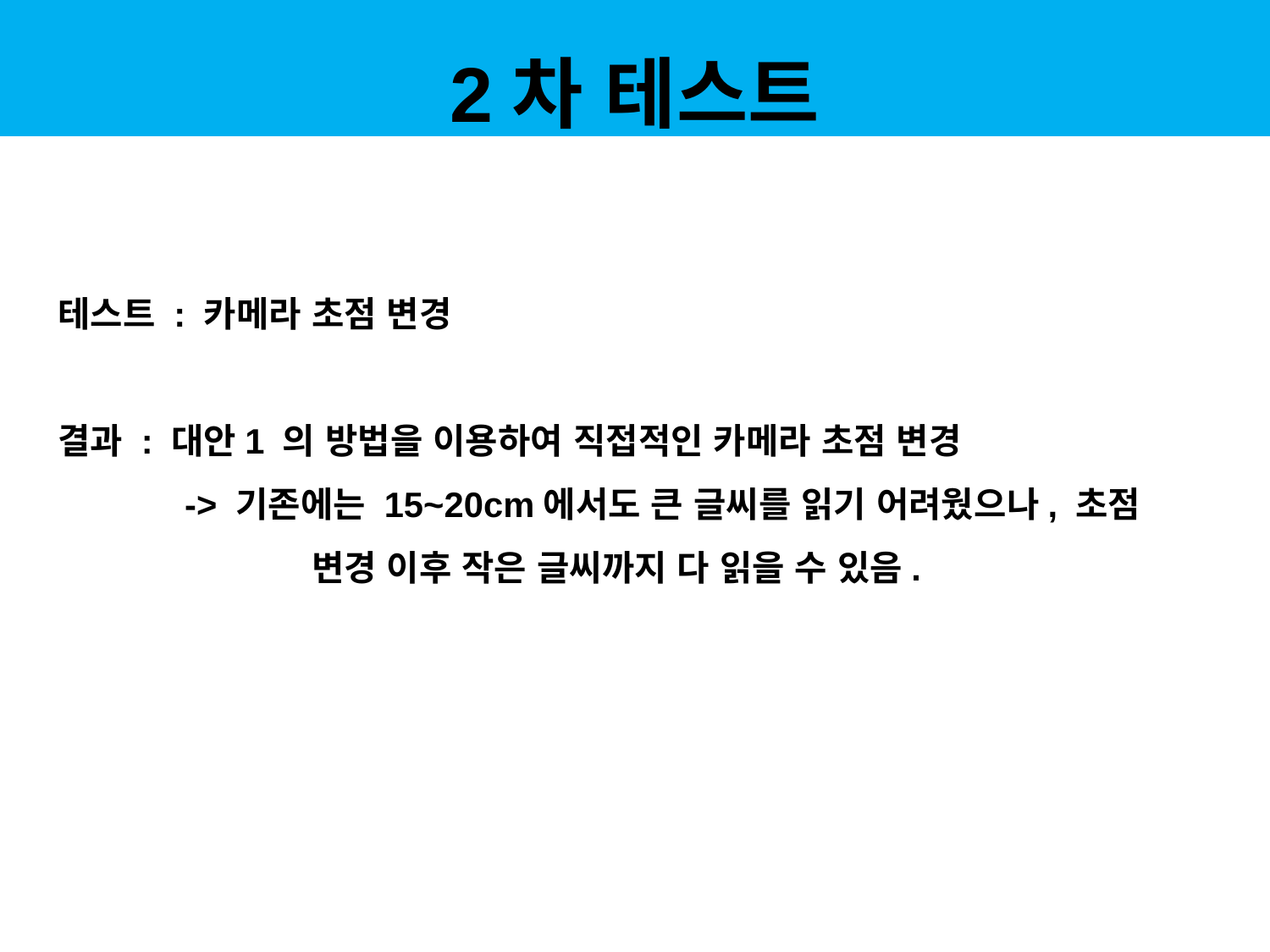

# 2차 테스트
테스트 : 카메라 초점 변경

결과 : 대안1 의 방법을 이용하여 직접적인 카메라 초점 변경
	-> 기존에는 15~20cm에서도 큰 글씨를 읽기 어려웠으나, 초점 			변경 이후 작은 글씨까지 다 읽을 수 있음.